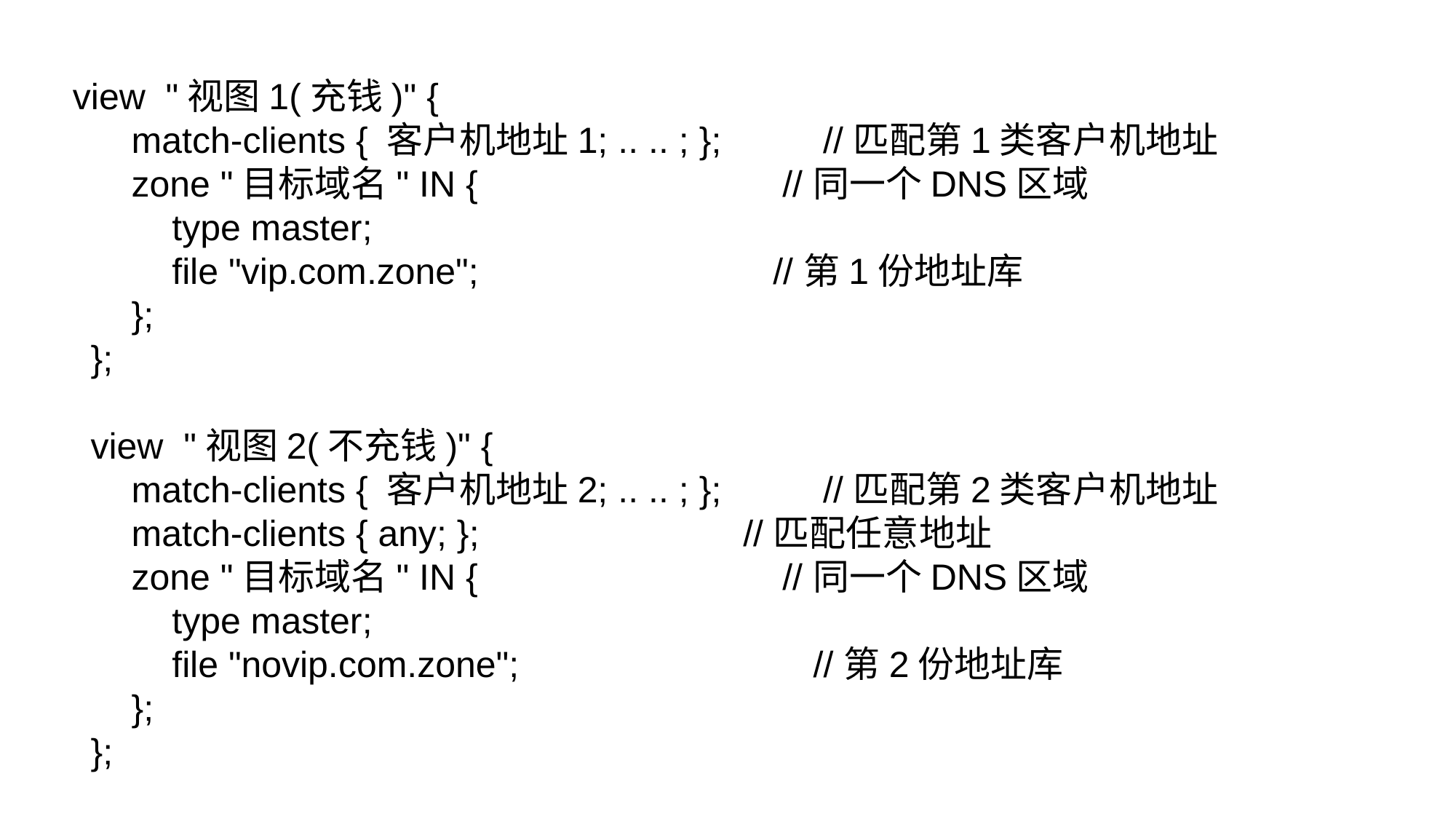

view  "视图1(充钱)" {
        match-clients { 客户机地址1; .. .. ; };          //匹配第1类客户机地址
        zone "目标域名" IN {                              //同一个DNS区域
            type master;
            file "vip.com.zone";                             //第1份地址库
        };
    };

    view  "视图2(不充钱)" {
        match-clients { 客户机地址2; .. .. ; };          //匹配第2类客户机地址
        match-clients { any; };                          //匹配任意地址
        zone "目标域名" IN {                              //同一个DNS区域
            type master;
            file "novip.com.zone";                             //第2份地址库
        };
    };